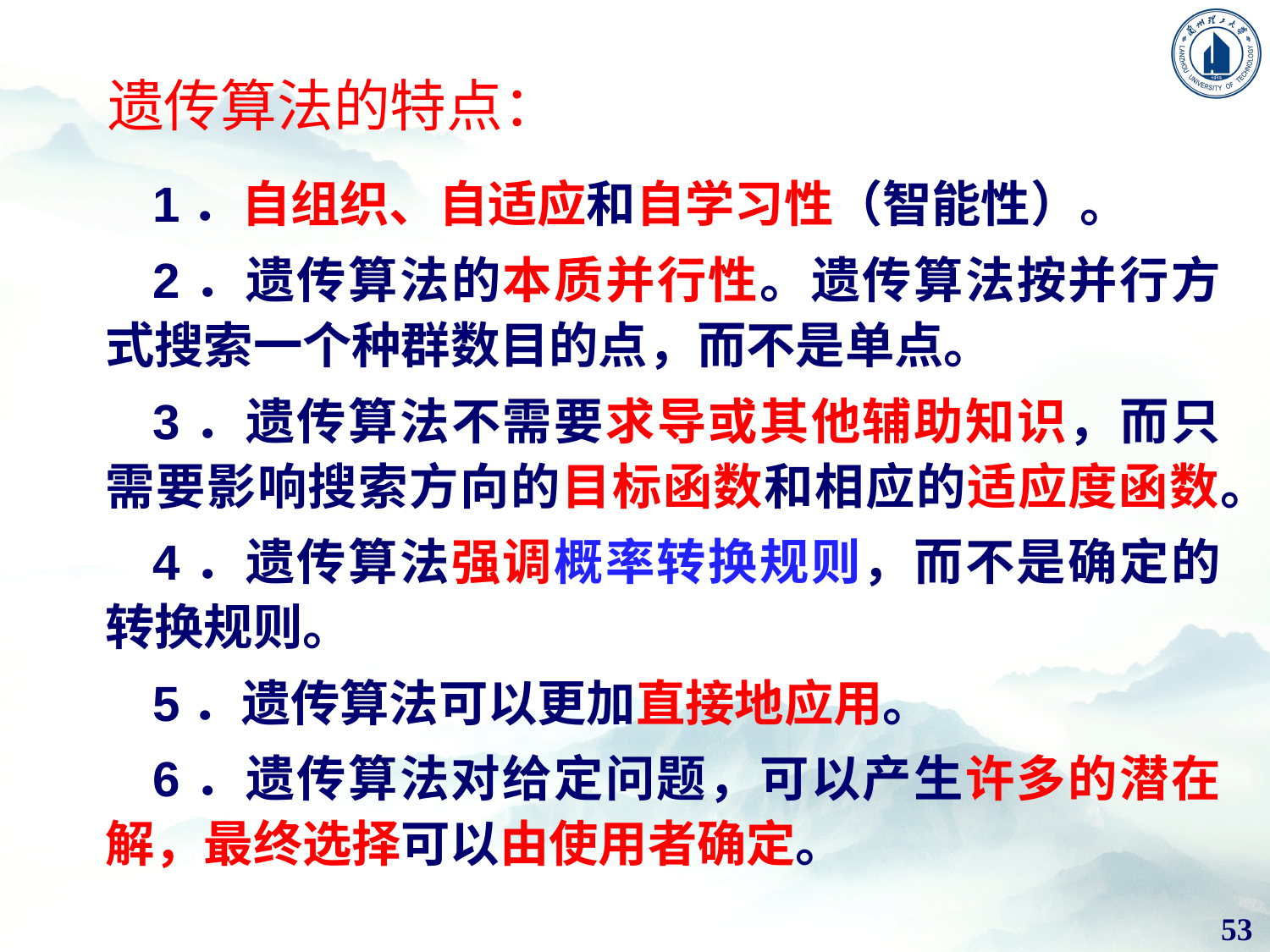

# 遗传算法的特点：
1．自组织、自适应和自学习性（智能性）。
2．遗传算法的本质并行性。遗传算法按并行方式搜索一个种群数目的点，而不是单点。
3．遗传算法不需要求导或其他辅助知识，而只需要影响搜索方向的目标函数和相应的适应度函数。
4．遗传算法强调概率转换规则，而不是确定的转换规则。
5．遗传算法可以更加直接地应用。
6．遗传算法对给定问题，可以产生许多的潜在解，最终选择可以由使用者确定。

53